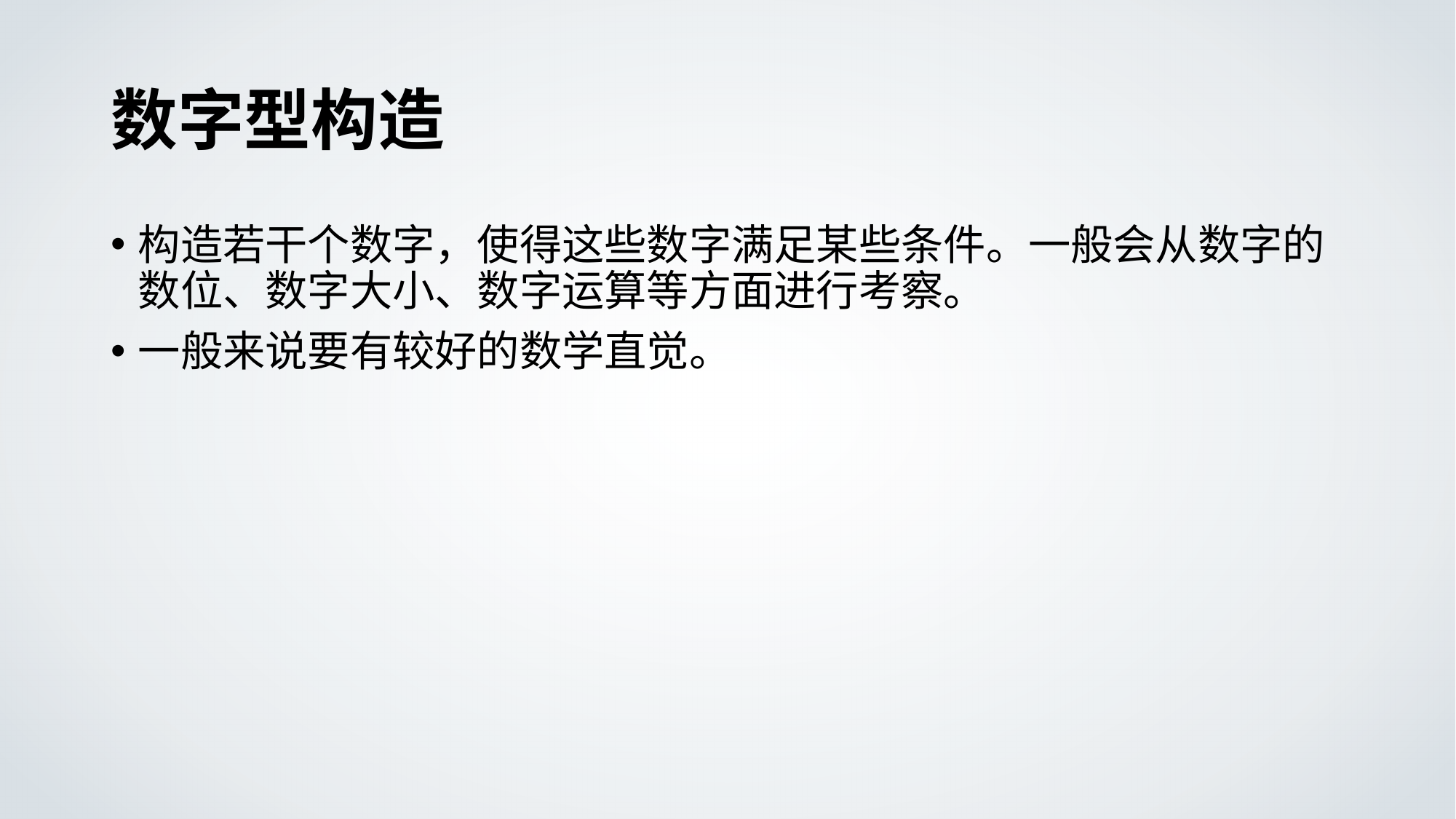

# 数字型构造
构造若干个数字，使得这些数字满足某些条件。一般会从数字的数位、数字大小、数字运算等方面进行考察。
一般来说要有较好的数学直觉。